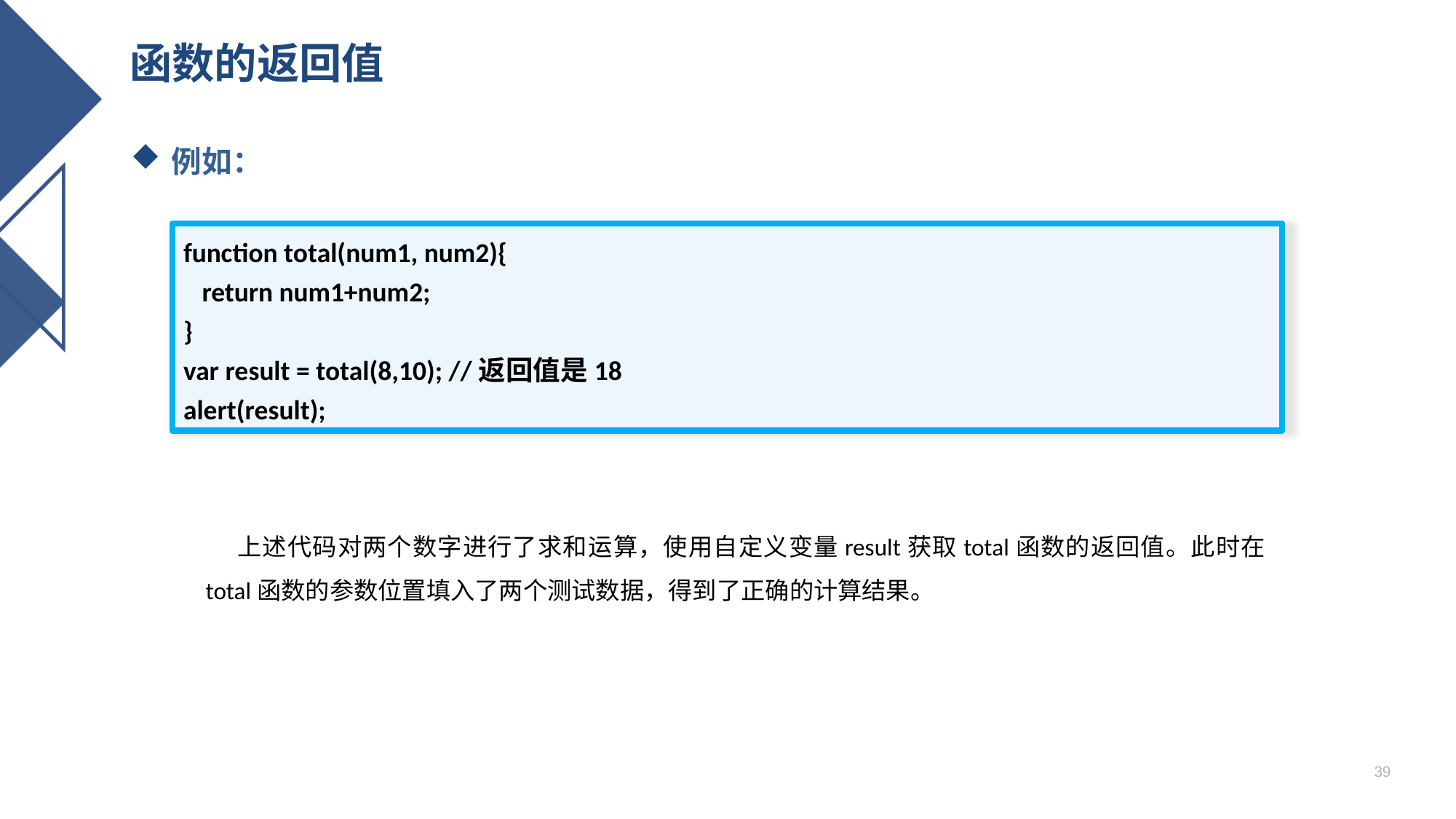

# 函数的返回值
例如：

function total(num1, num2){
   return num1+num2;
}
var result = total(8,10); //返回值是18
alert(result);
上述代码对两个数字进行了求和运算，使用自定义变量result获取total函数的返回值。此时在total函数的参数位置填入了两个测试数据，得到了正确的计算结果。
39